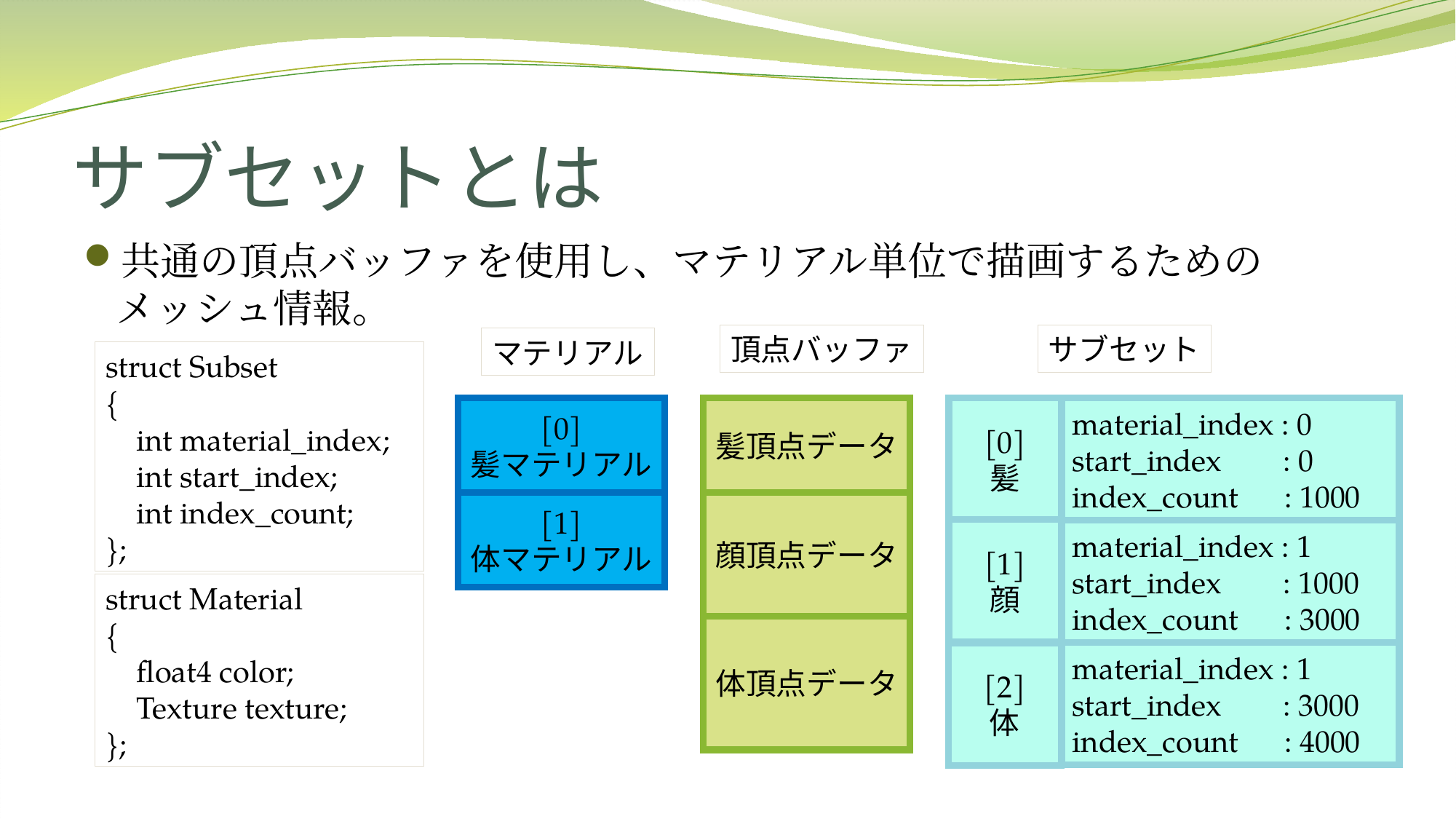

# サブセットとは
共通の頂点バッファを使用し、マテリアル単位で描画するための
メッシュ情報。

頂点バッファ
サブセット
マテリアル
struct Subset
{
    int material_index;
    int start_index;
    int index_count;
};
[0]
髪
[0]
髪マテリアル
髪頂点データ
material_index : 0
start_index        : 0
index_count      : 1000
顔頂点データ
[1]
体マテリアル
[1]
顔
material_index : 1
start_index        : 1000
index_count      : 3000
struct Material
{
    float4 color;
    Texture texture;
};
体頂点データ
material_index : 1
start_index        : 3000
index_count      : 4000
[2]
体